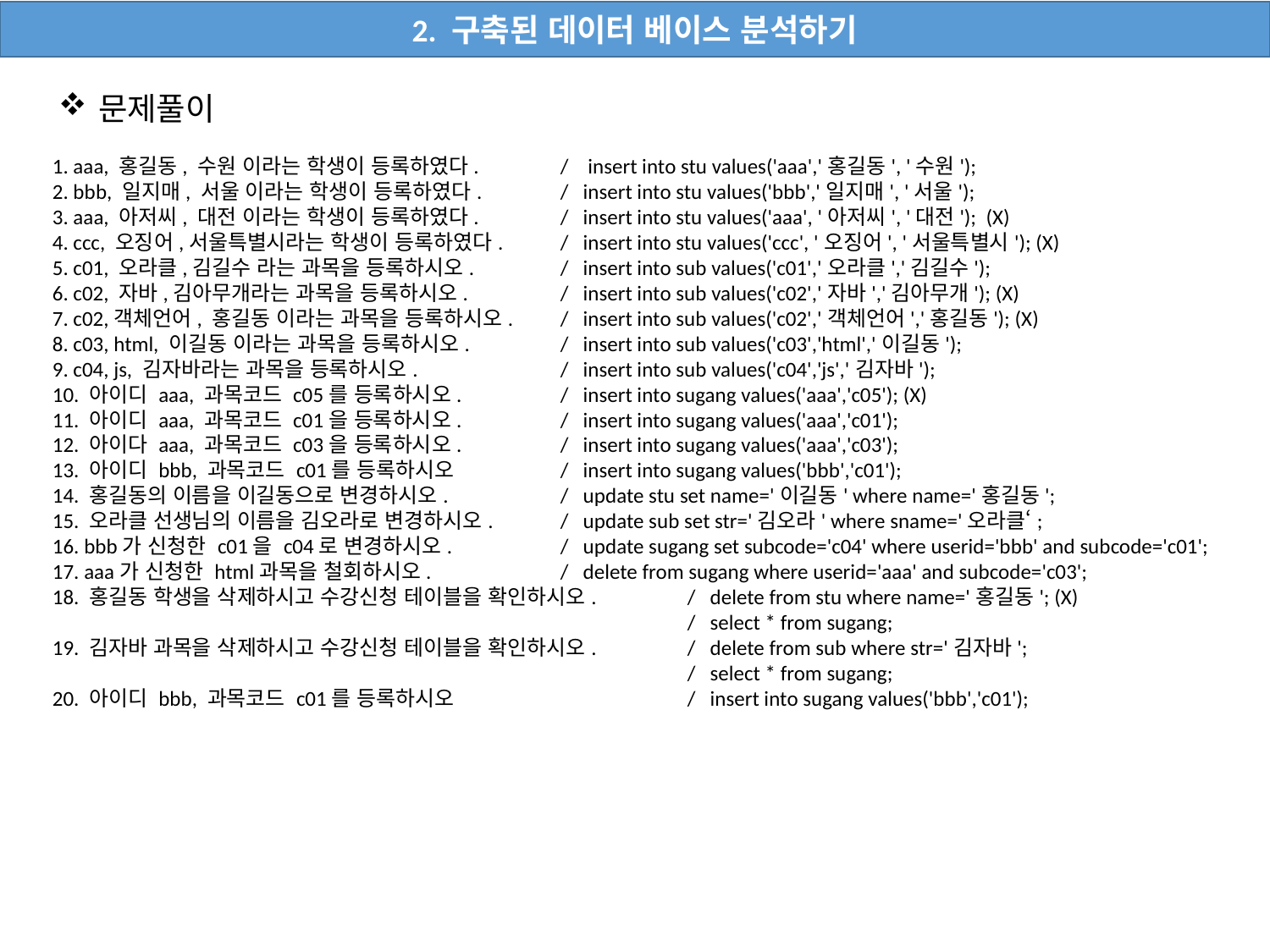

2. 구축된 데이터 베이스 분석하기
문제풀이
1. aaa, 홍길동, 수원 이라는 학생이 등록하였다.	/    insert into stu values('aaa','홍길동', '수원');
2. bbb, 일지매, 서울 이라는 학생이 등록하였다.	/   insert into stu values('bbb','일지매', '서울');
3. aaa, 아저씨, 대전 이라는 학생이 등록하였다.	/   insert into stu values('aaa', '아저씨', '대전');  (X)
4. ccc, 오징어,서울특별시라는 학생이 등록하였다.	/   insert into stu values('ccc', '오징어', '서울특별시'); (X)
5. c01, 오라클,김길수 라는 과목을 등록하시오.	/   insert into sub values('c01','오라클','김길수');
6. c02, 자바,김아무개라는 과목을 등록하시오.	/   insert into sub values('c02','자바','김아무개'); (X)
7. c02,객체언어, 홍길동 이라는 과목을 등록하시오.	/   insert into sub values('c02','객체언어','홍길동'); (X)
8. c03, html, 이길동 이라는 과목을 등록하시오.	/   insert into sub values('c03','html','이길동');
9. c04, js, 김자바라는 과목을 등록하시오.		/   insert into sub values('c04','js','김자바');
10. 아이디 aaa, 과목코드 c05를 등록하시오.	/   insert into sugang values('aaa','c05'); (X)
11. 아이디 aaa, 과목코드 c01을 등록하시오.	/   insert into sugang values('aaa','c01');
12. 아이다 aaa, 과목코드 c03을 등록하시오.	/   insert into sugang values('aaa','c03');
13. 아이디 bbb, 과목코드 c01를 등록하시오	/   insert into sugang values('bbb','c01');
14. 홍길동의 이름을 이길동으로 변경하시오.	/   update stu set name='이길동' where name='홍길동';
15. 오라클 선생님의 이름을 김오라로 변경하시오.	/   update sub set str='김오라' where sname='오라클‘;
16. bbb가 신청한 c01을 c04로 변경하시오.	/   update sugang set subcode='c04' where userid='bbb' and subcode='c01';
17. aaa가 신청한 html과목을 철회하시오.		/   delete from sugang where userid='aaa' and subcode='c03';
18. 홍길동 학생을 삭제하시고 수강신청 테이블을 확인하시오.	/   delete from stu where name='홍길동'; (X)
					/   select * from sugang;
19. 김자바 과목을 삭제하시고 수강신청 테이블을 확인하시오.	/   delete from sub where str='김자바';
					/   select * from sugang;
20. 아이디 bbb, 과목코드 c01를 등록하시오		/   insert into sugang values('bbb','c01');